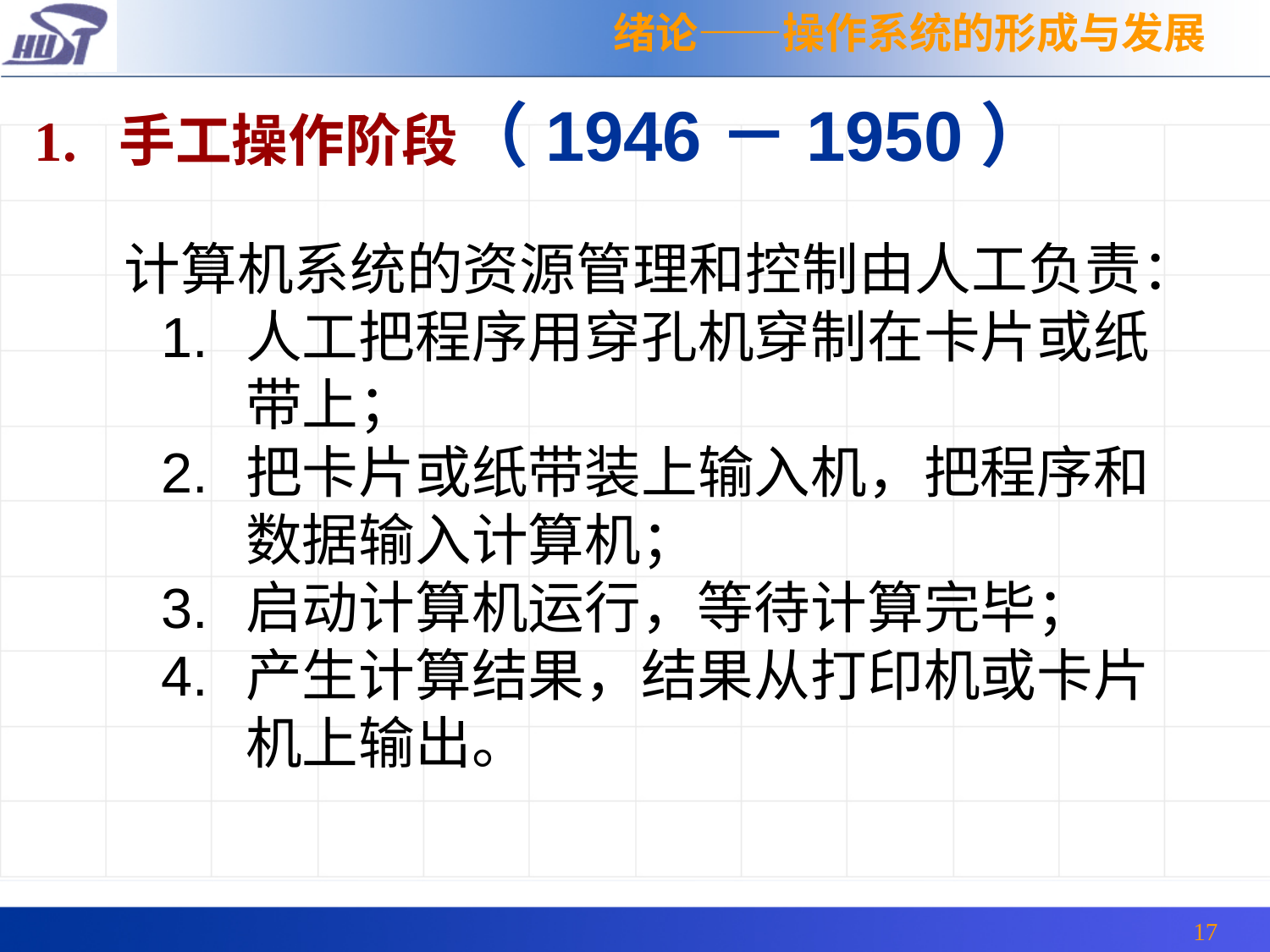

绪论——操作系统的形成与发展
1.  手工操作阶段（1946－1950）
计算机系统的资源管理和控制由人工负责：
人工把程序用穿孔机穿制在卡片或纸带上；
把卡片或纸带装上输入机，把程序和数据输入计算机；
启动计算机运行，等待计算完毕；
产生计算结果，结果从打印机或卡片机上输出。
17